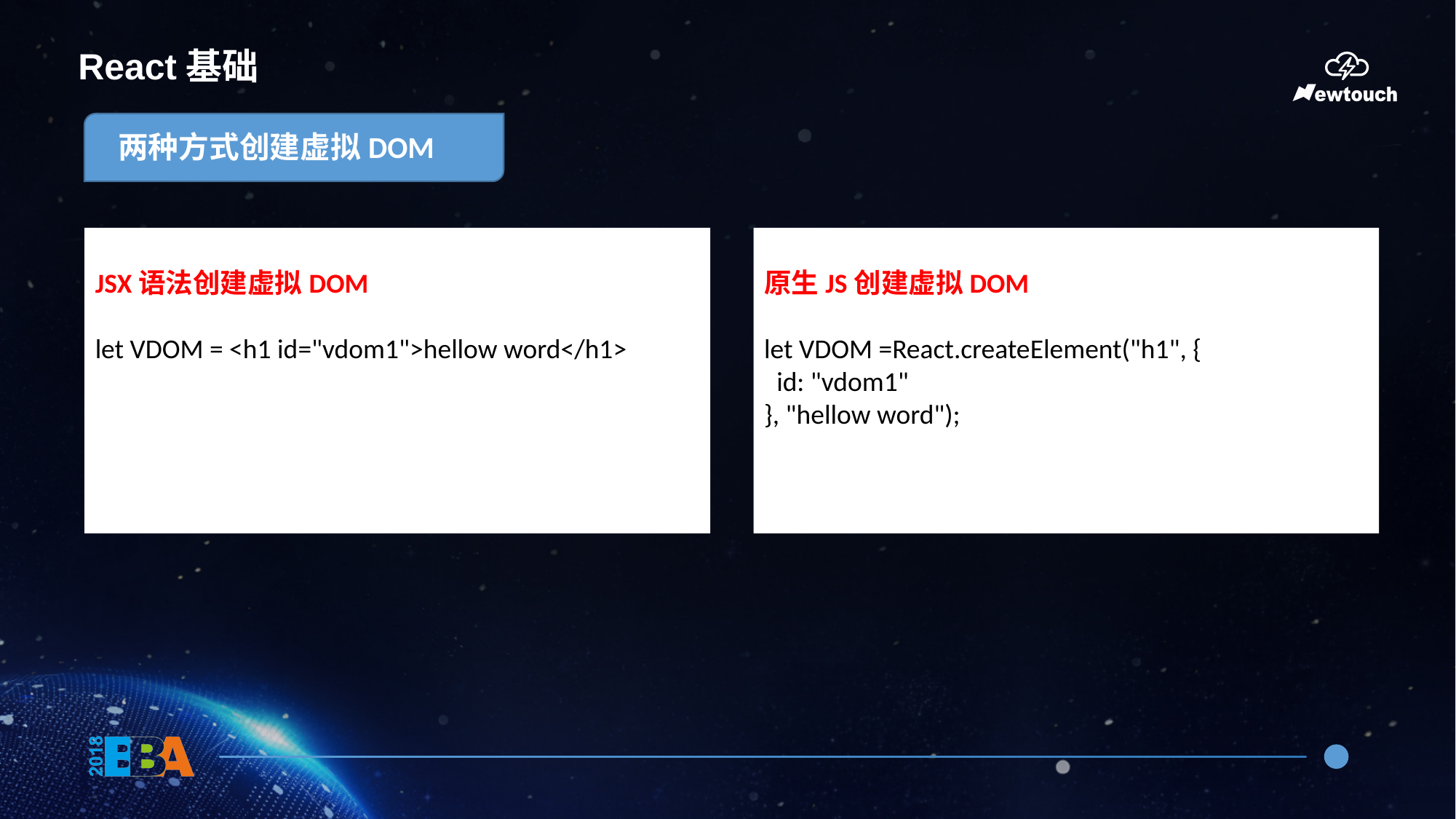

React基础

两种方式创建虚拟DOM

JSX语法创建虚拟DOM

let VDOM = <h1 id="vdom1">hellow word</h1>

原生JS创建虚拟DOM

let VDOM =React.createElement("h1", {
  id: "vdom1"
}, "hellow word");